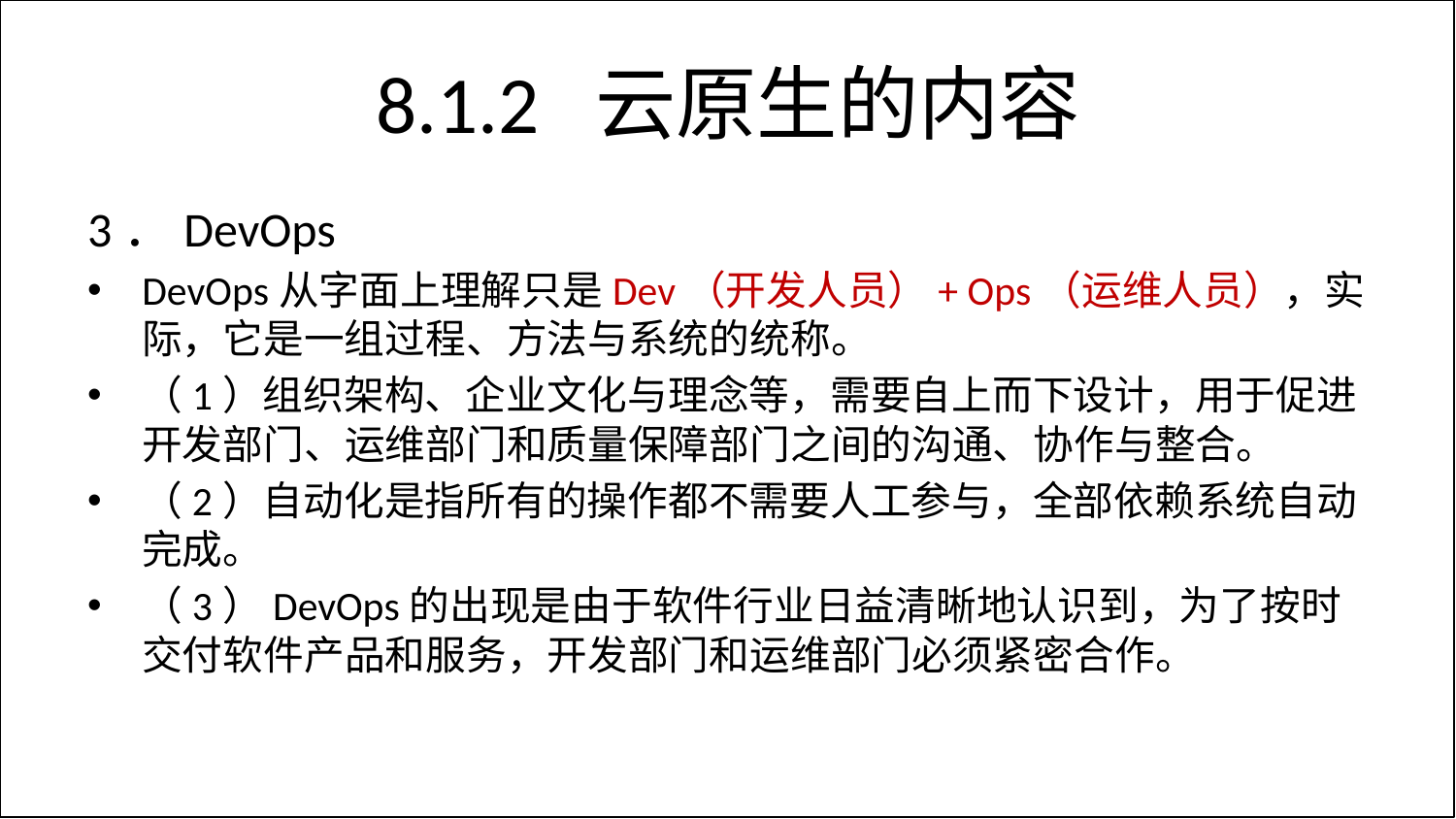

# 8.1.2  云原生的内容
3．DevOps
DevOps从字面上理解只是Dev（开发人员）+ Ops（运维人员），实际，它是一组过程、方法与系统的统称。
（1）组织架构、企业文化与理念等，需要自上而下设计，用于促进开发部门、运维部门和质量保障部门之间的沟通、协作与整合。
（2）自动化是指所有的操作都不需要人工参与，全部依赖系统自动完成。
（3）DevOps的出现是由于软件行业日益清晰地认识到，为了按时交付软件产品和服务，开发部门和运维部门必须紧密合作。